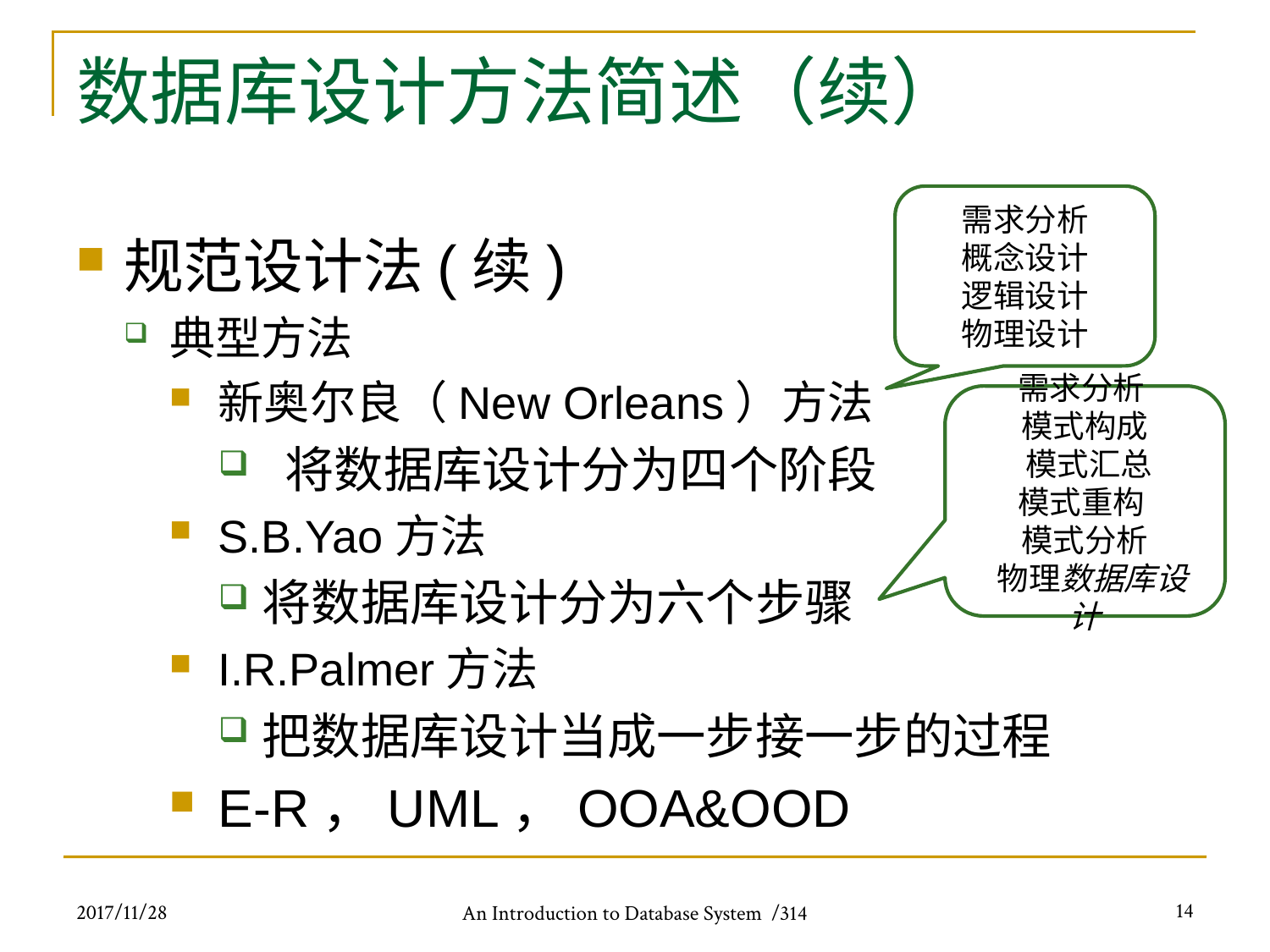

# 数据库设计方法简述（续）
需求分析
概念设计
逻辑设计
物理设计
规范设计法(续)
典型方法
新奥尔良（New Orleans）方法
 将数据库设计分为四个阶段
S.B.Yao方法
将数据库设计分为六个步骤
I.R.Palmer方法
把数据库设计当成一步接一步的过程
E-R，UML，OOA&OOD

需求分析
模式构成
 模式汇总
模式重构
模式分析
 物理数据库设计
2017/11/28
14
An Introduction to Database System  /314